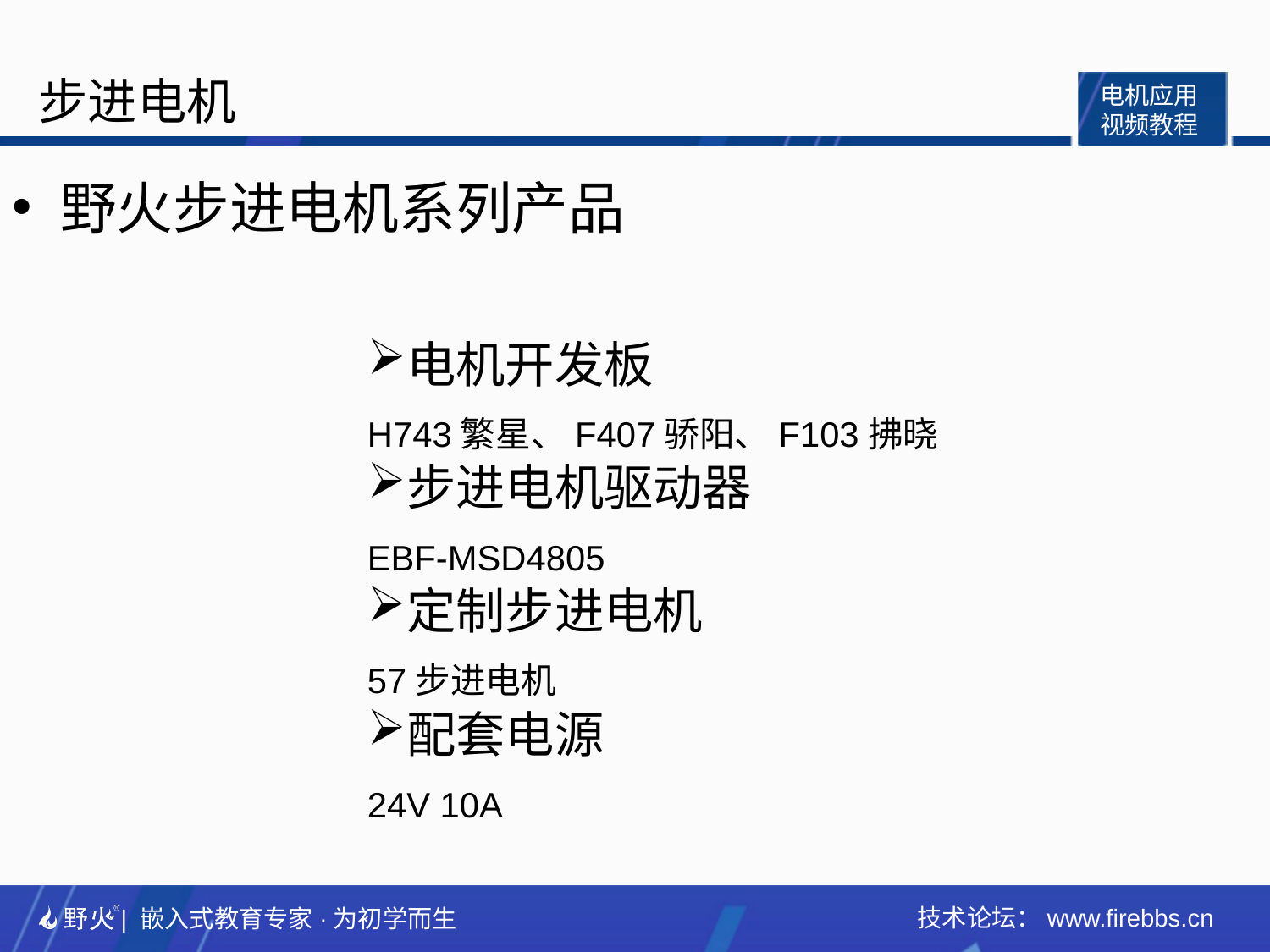

野火步进电机系列产品

电机开发板
H743繁星、F407骄阳、F103拂晓
步进电机驱动器
EBF-MSD4805
定制步进电机
57步进电机
配套电源
24V 10A